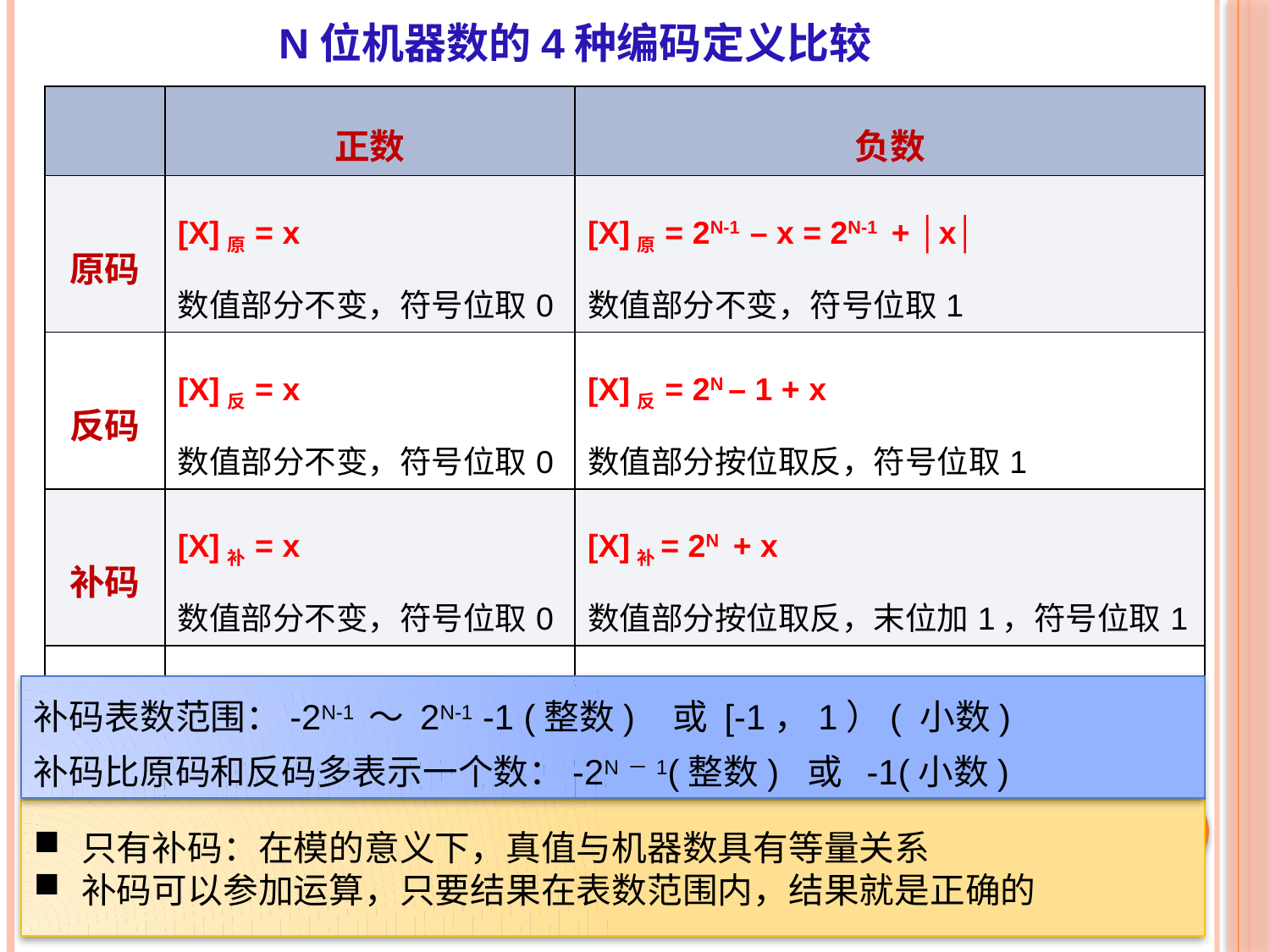

N位机器数的4种编码定义比较
|  | 正数 | 负数 |
| --- | --- | --- |
| 原码 | [X]原 = x 数值部分不变，符号位取0 | [X]原 = 2N-1 – x = 2N-1 + │x│ 数值部分不变，符号位取1 |
| 反码 | [X]反 = x 数值部分不变，符号位取0 | [X]反 = 2N – 1 + x 数值部分按位取反，符号位取1 |
| 补码 | [X]补 = x 数值部分不变，符号位取0 | [X]补= 2N + x 数值部分按位取反，末位加1，符号位取1 |
| 移码 | [X]移= 2N-1 + x 数值部分不变，符号位取1 | [X]移= 2N-1 + x 数值部分按位取反，末位加1，符号位取0 |
补码表数范围：-2N-1 ～ 2N-1 -1 (整数)   或 [-1，1）( 小数)
补码比原码和反码多表示一个数：-2N－1(整数)  或  -1(小数)
只有补码：在模的意义下，真值与机器数具有等量关系
补码可以参加运算，只要结果在表数范围内，结果就是正确的